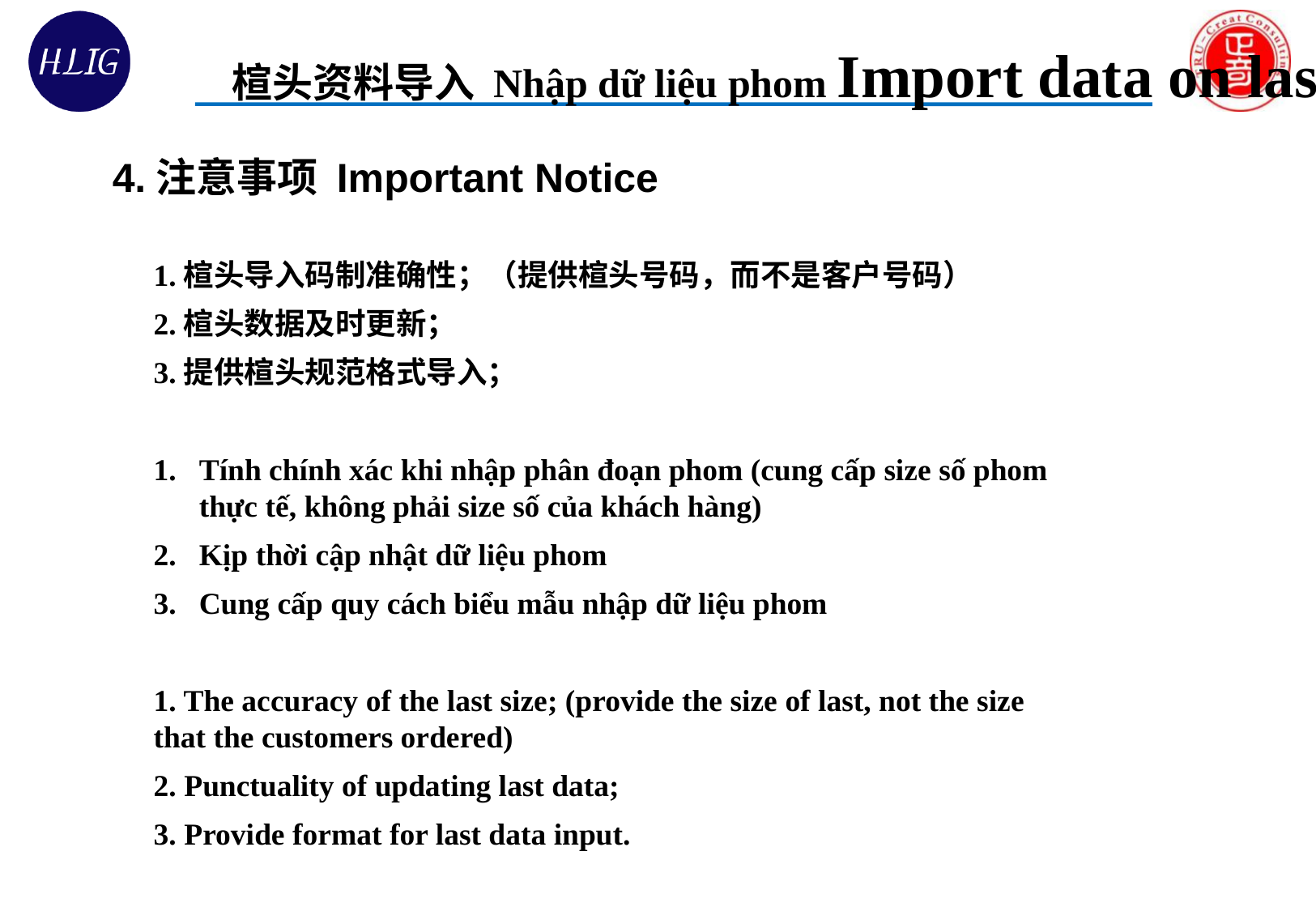

楦头资料导入 Nhập dữ liệu phom Import data on last
4.注意事项 Important Notice
1.楦头导入码制准确性；（提供楦头号码，而不是客户号码）
2.楦头数据及时更新；
3.提供楦头规范格式导入；

Tính chính xác khi nhập phân đoạn phom (cung cấp size số phom thực tế, không phải size số của khách hàng)
Kịp thời cập nhật dữ liệu phom
Cung cấp quy cách biểu mẫu nhập dữ liệu phom

1. The accuracy of the last size; (provide the size of last, not the size that the customers ordered)
2. Punctuality of updating last data;
3. Provide format for last data input.